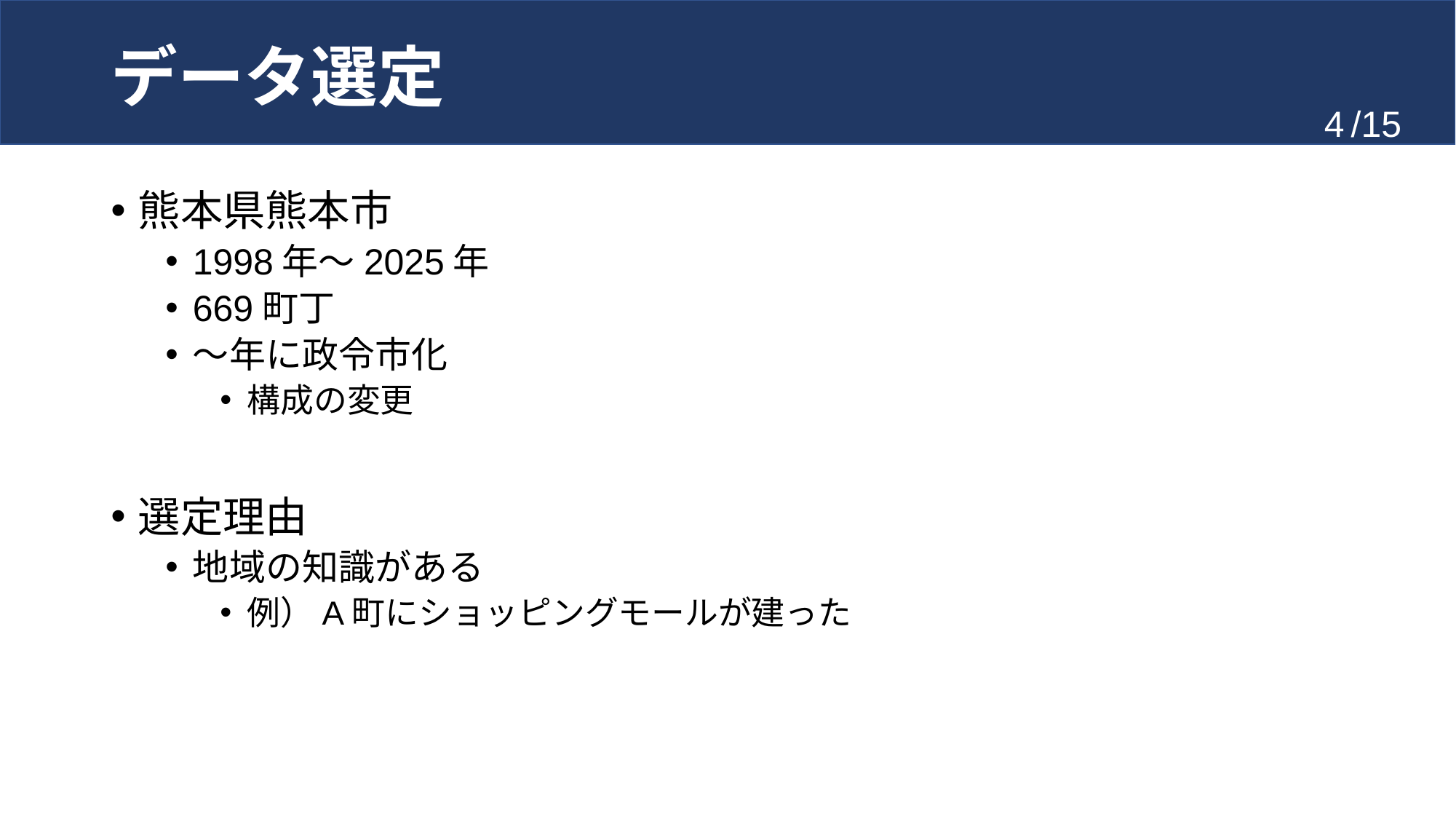

# データ選定
4
熊本県熊本市
1998年〜2025年
669町丁
〜年に政令市化
構成の変更

選定理由
地域の知識がある
例）A町にショッピングモールが建った